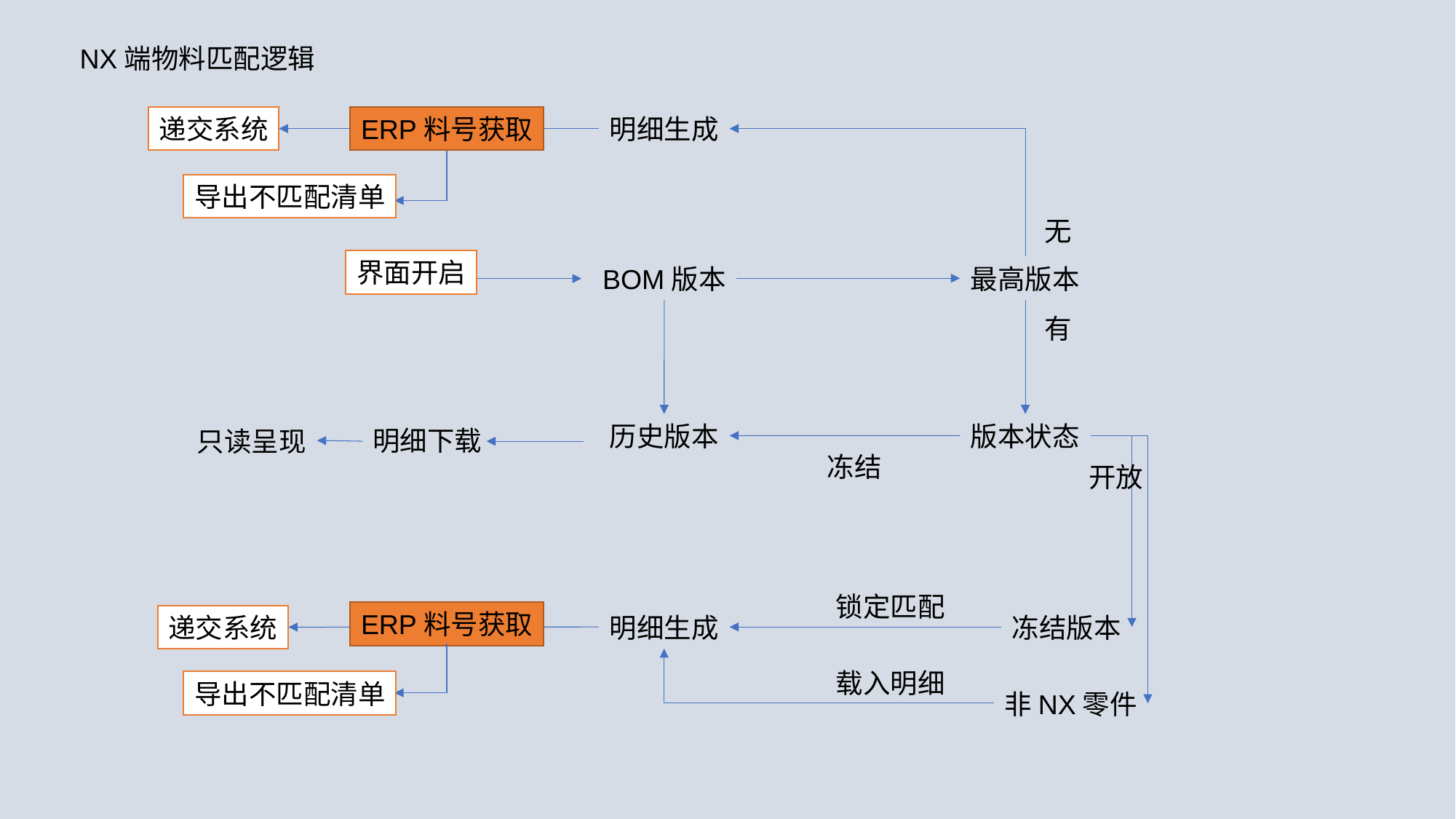

NX端物料匹配逻辑
递交系统
ERP料号获取
明细生成
导出不匹配清单
无
界面开启
BOM版本
最高版本
有
历史版本
版本状态
明细下载
只读呈现
冻结
开放
锁定匹配
ERP料号获取
明细生成
冻结版本
递交系统
载入明细
导出不匹配清单
非NX零件